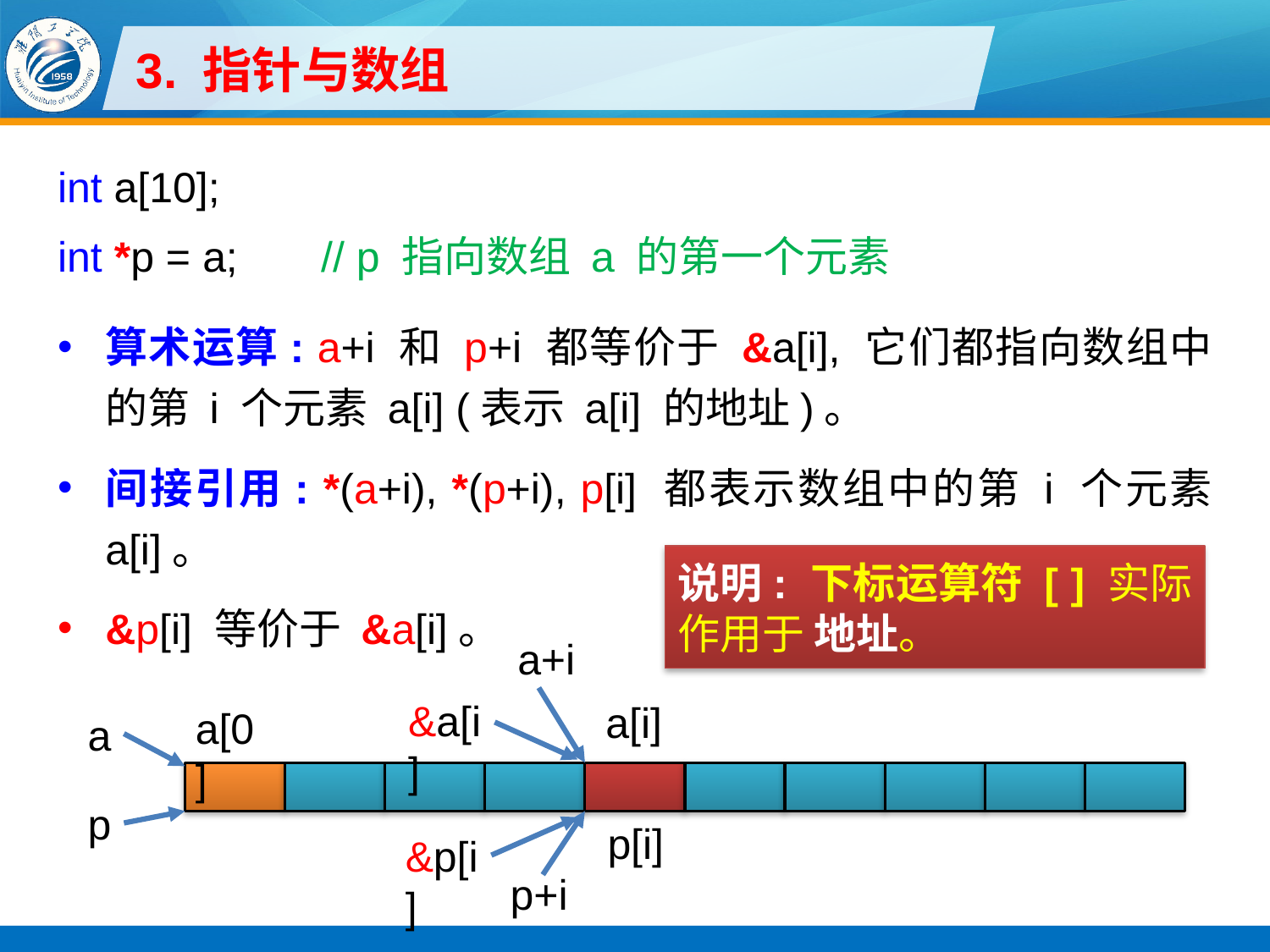

# 3. 指针与数组
int a[10];
int *p = a;       // p 指向数组 a 的第一个元素
算术运算: a+i 和 p+i 都等价于 &a[i], 它们都指向数组中的第 i 个元素 a[i] (表示 a[i] 的地址)。
间接引用: *(a+i), *(p+i), p[i] 都表示数组中的第 i 个元素 a[i]。
&p[i] 等价于 &a[i]。

说明: 下标运算符 [ ] 实际作用于 地址。
a+i
&a[i]
a[i]
a[0]
a

p
p[i]
&p[i]
p+i